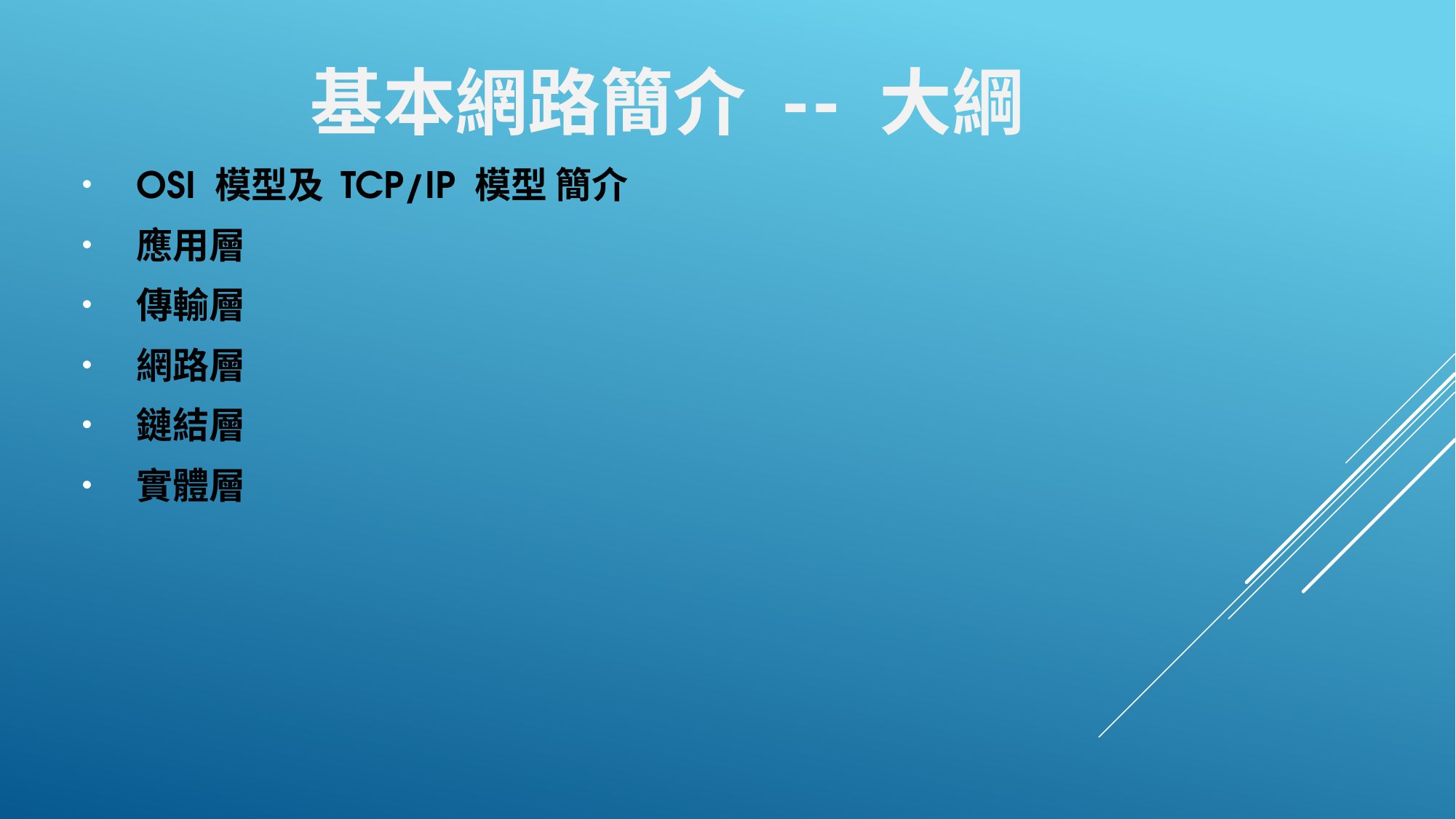

基本網路簡介 -- 大綱
OSI 模型及 TCP/IP 模型 簡介
應用層
傳輸層
網路層
鏈結層
實體層